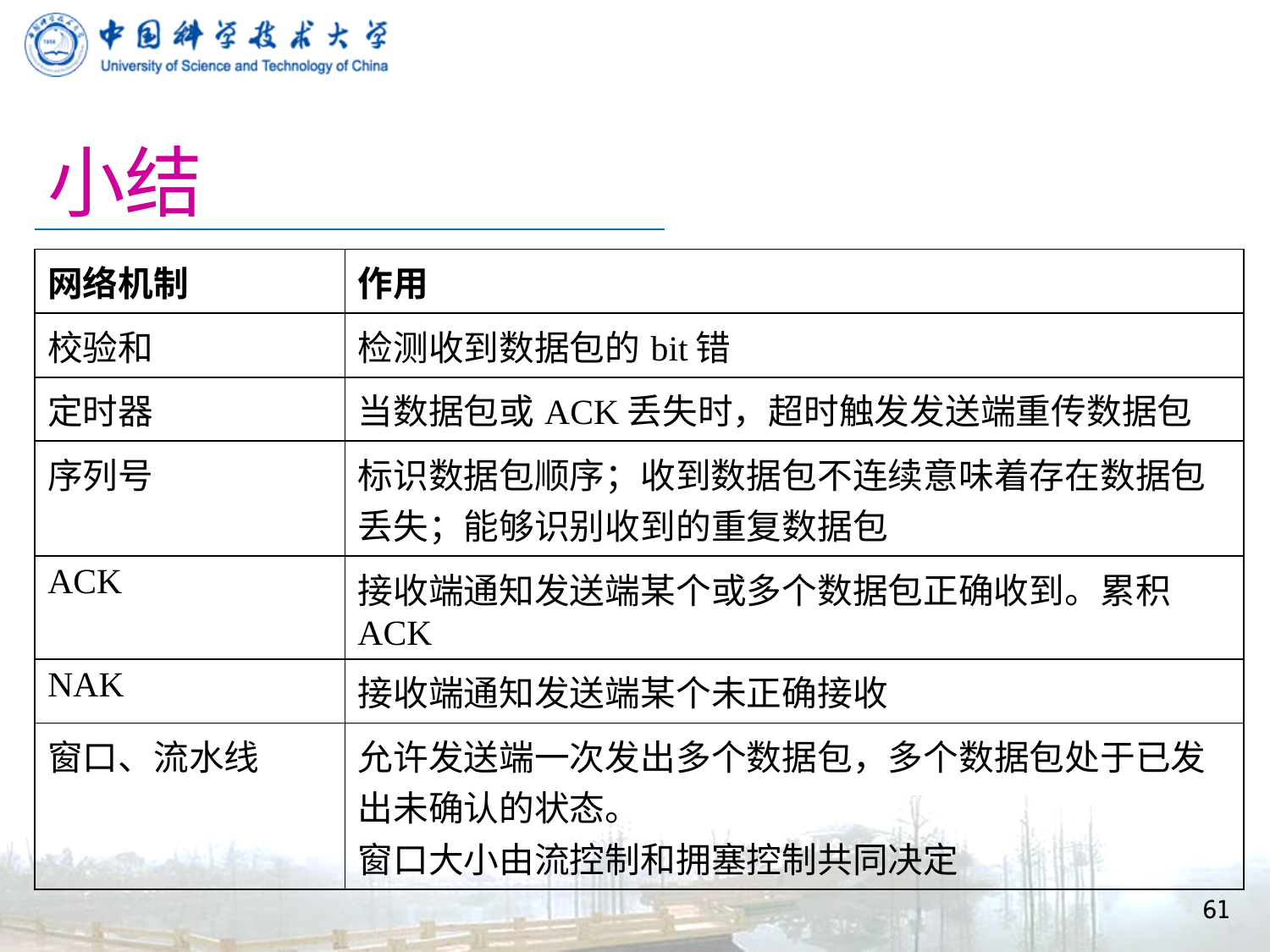

# 小结
| 网络机制 | 作用 |
| --- | --- |
| 校验和 | 检测收到数据包的bit错 |
| 定时器 | 当数据包或ACK丢失时，超时触发发送端重传数据包 |
| 序列号 | 标识数据包顺序；收到数据包不连续意味着存在数据包丢失；能够识别收到的重复数据包 |
| ACK | 接收端通知发送端某个或多个数据包正确收到。累积ACK |
| NAK | 接收端通知发送端某个未正确接收 |
| 窗口、流水线 | 允许发送端一次发出多个数据包，多个数据包处于已发出未确认的状态。 窗口大小由流控制和拥塞控制共同决定 |
61